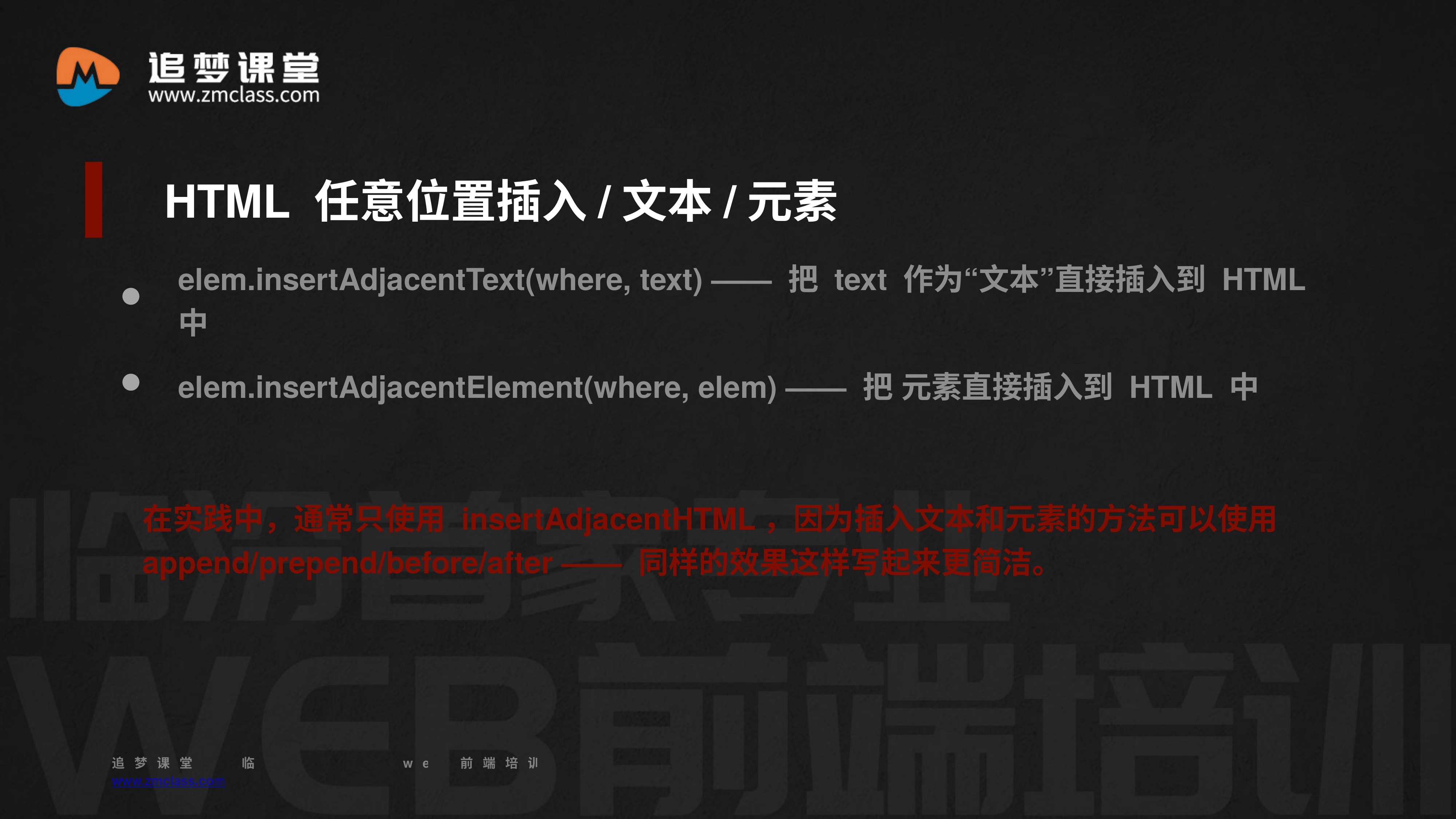

HTML 任意位置插入/文本/元素
elem.insertAdjacentText(where, text) —— 把 text 作为“文本”直接插入到 HTML 中

elem.insertAdjacentElement(where, elem) —— 把 元素直接插入到 HTML 中

在实践中，通常只使用 insertAdjacentHTML，因为插入文本和元素的方法可以使用 append/prepend/before/after —— 同样的效果这样写起来更简洁。
追梦课堂   临汾首家专业的web前端培训机构                                                          www.zmclass.com
16